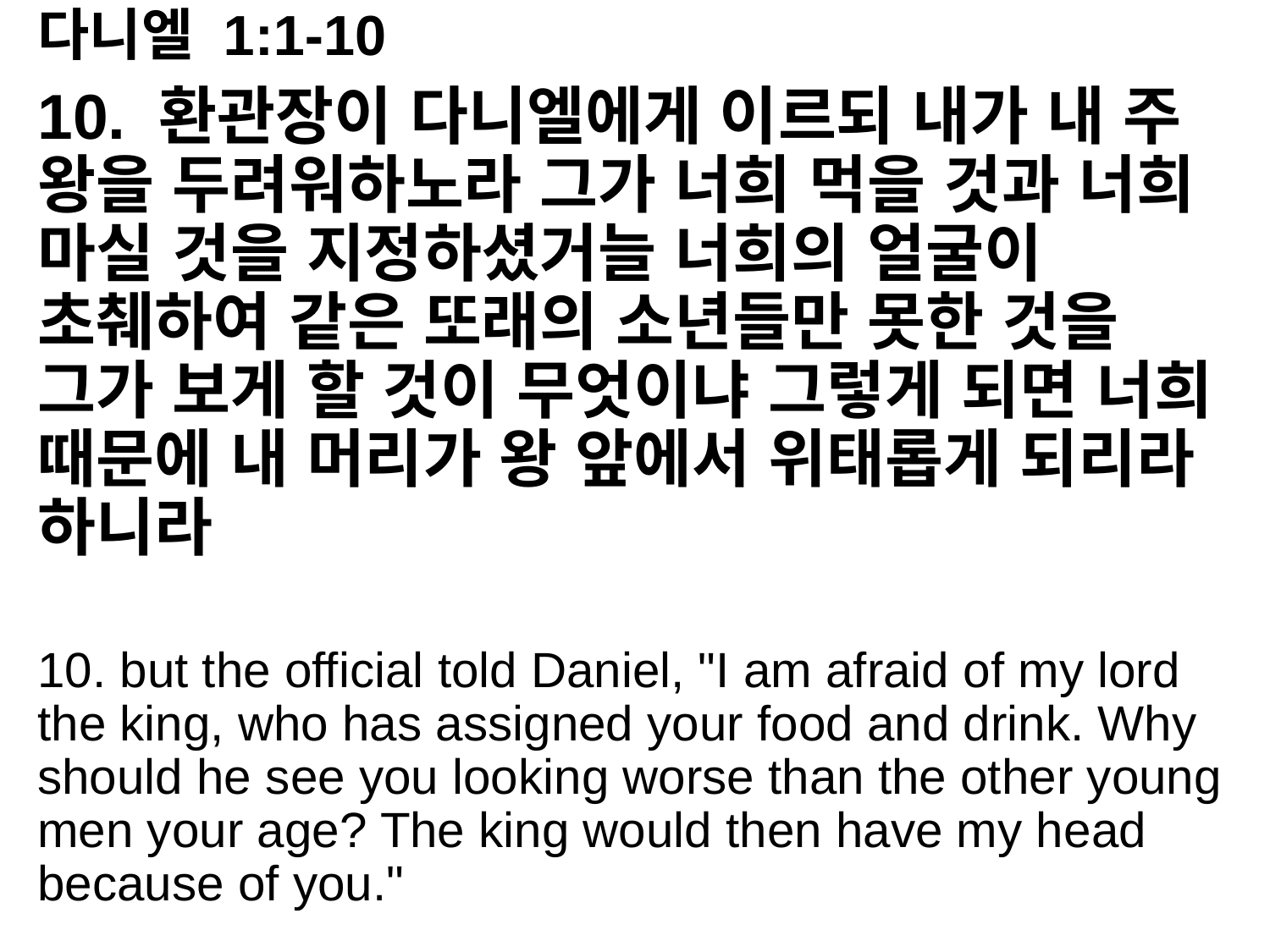

다니엘 1:1-10
10. 환관장이 다니엘에게 이르되 내가 내 주 왕을 두려워하노라 그가 너희 먹을 것과 너희 마실 것을 지정하셨거늘 너희의 얼굴이 초췌하여 같은 또래의 소년들만 못한 것을 그가 보게 할 것이 무엇이냐 그렇게 되면 너희 때문에 내 머리가 왕 앞에서 위태롭게 되리라 하니라

10. but the official told Daniel, "I am afraid of my lord the king, who has assigned your food and drink. Why should he see you looking worse than the other young men your age? The king would then have my head because of you."